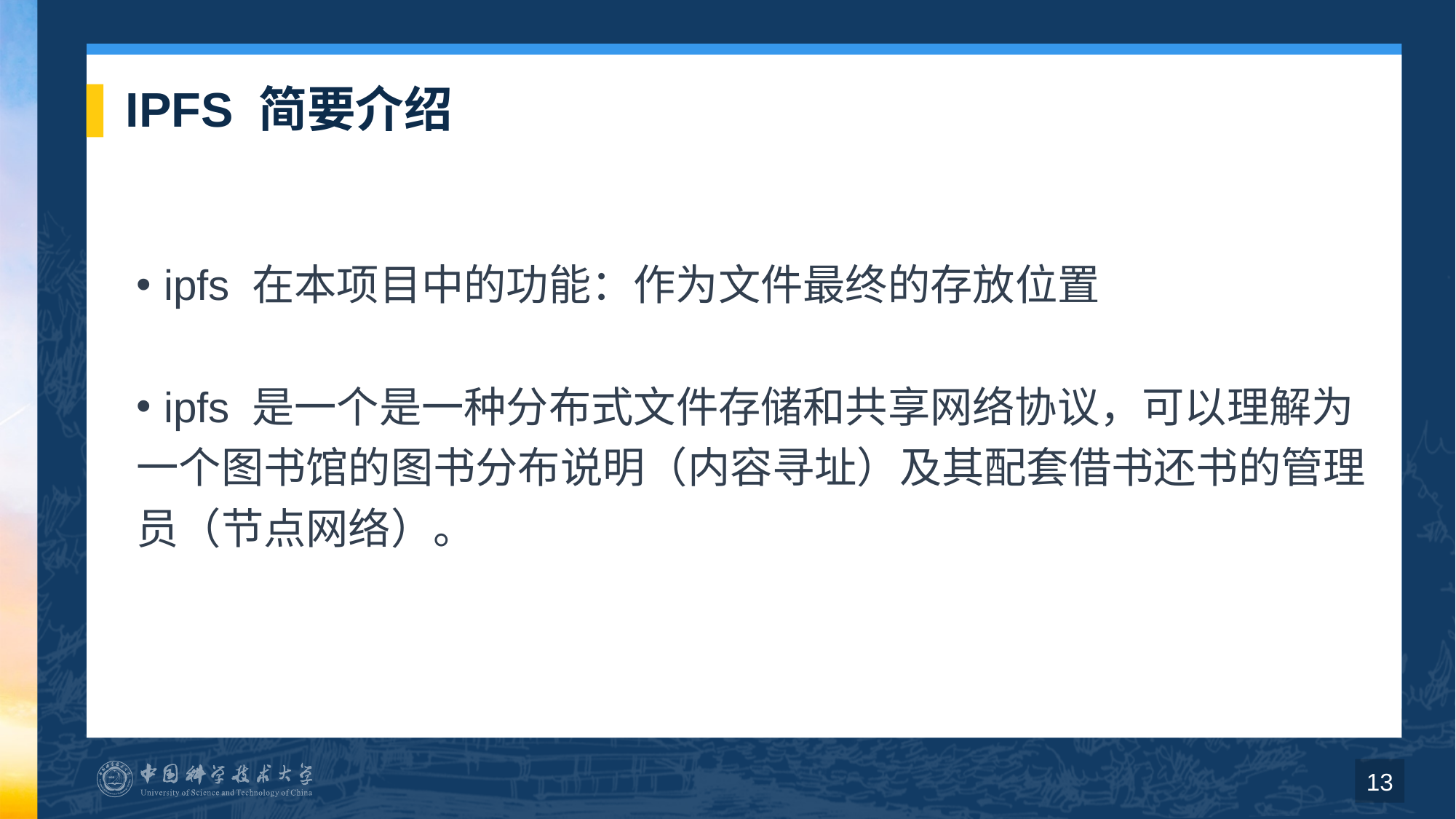

# IPFS 简要介绍

ipfs 在本项目中的功能：作为文件最终的存放位置

ipfs 是一个是一种分布式文件存储和共享网络协议，可以理解为
一个图书馆的图书分布说明（内容寻址）及其配套借书还书的管理
员（节点网络）。
13